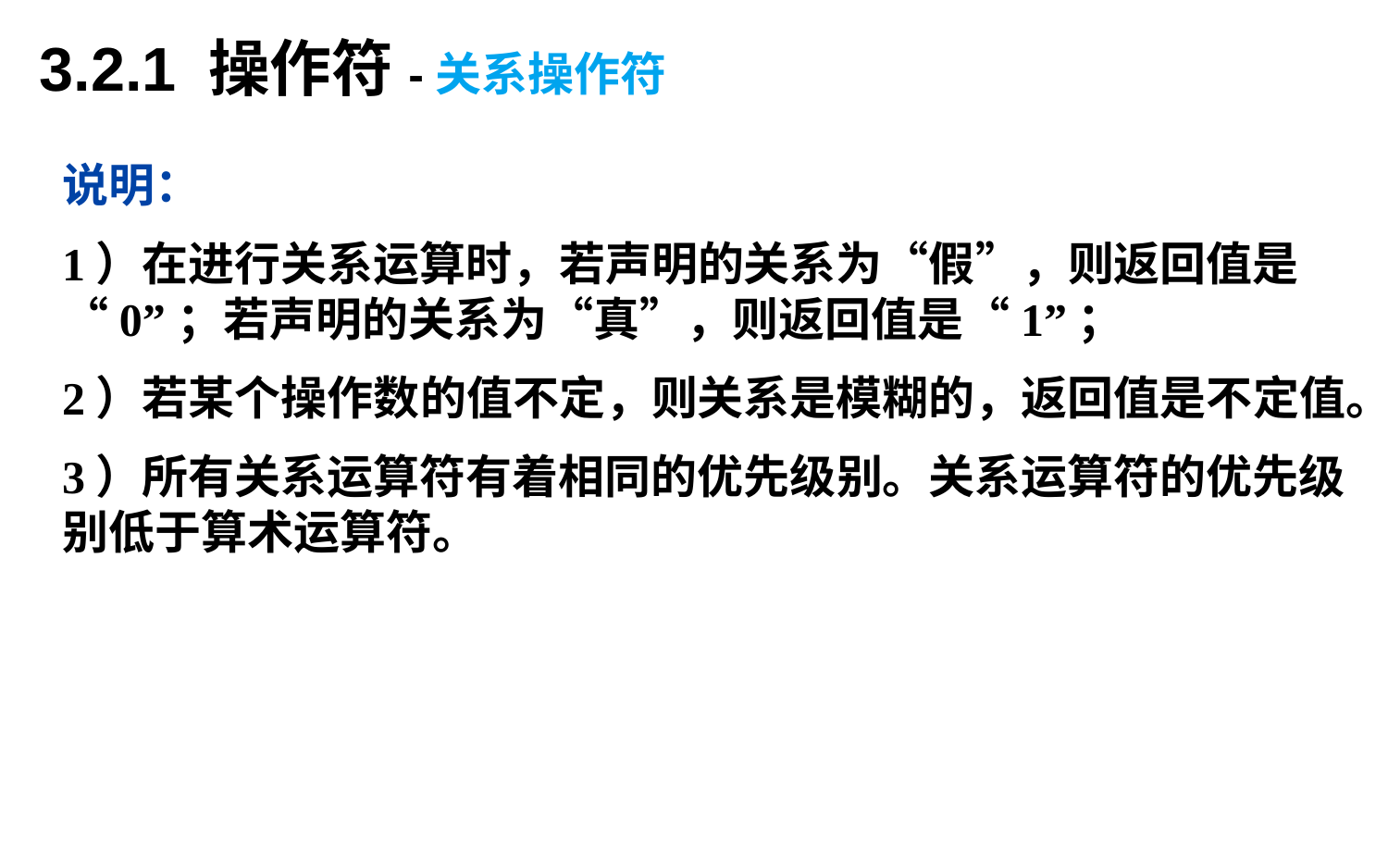

3.2.1 操作符-关系操作符
说明：
1）在进行关系运算时，若声明的关系为“假”，则返回值是“0”；若声明的关系为“真”，则返回值是“1”；
2）若某个操作数的值不定，则关系是模糊的，返回值是不定值。
3）所有关系运算符有着相同的优先级别。关系运算符的优先级别低于算术运算符。